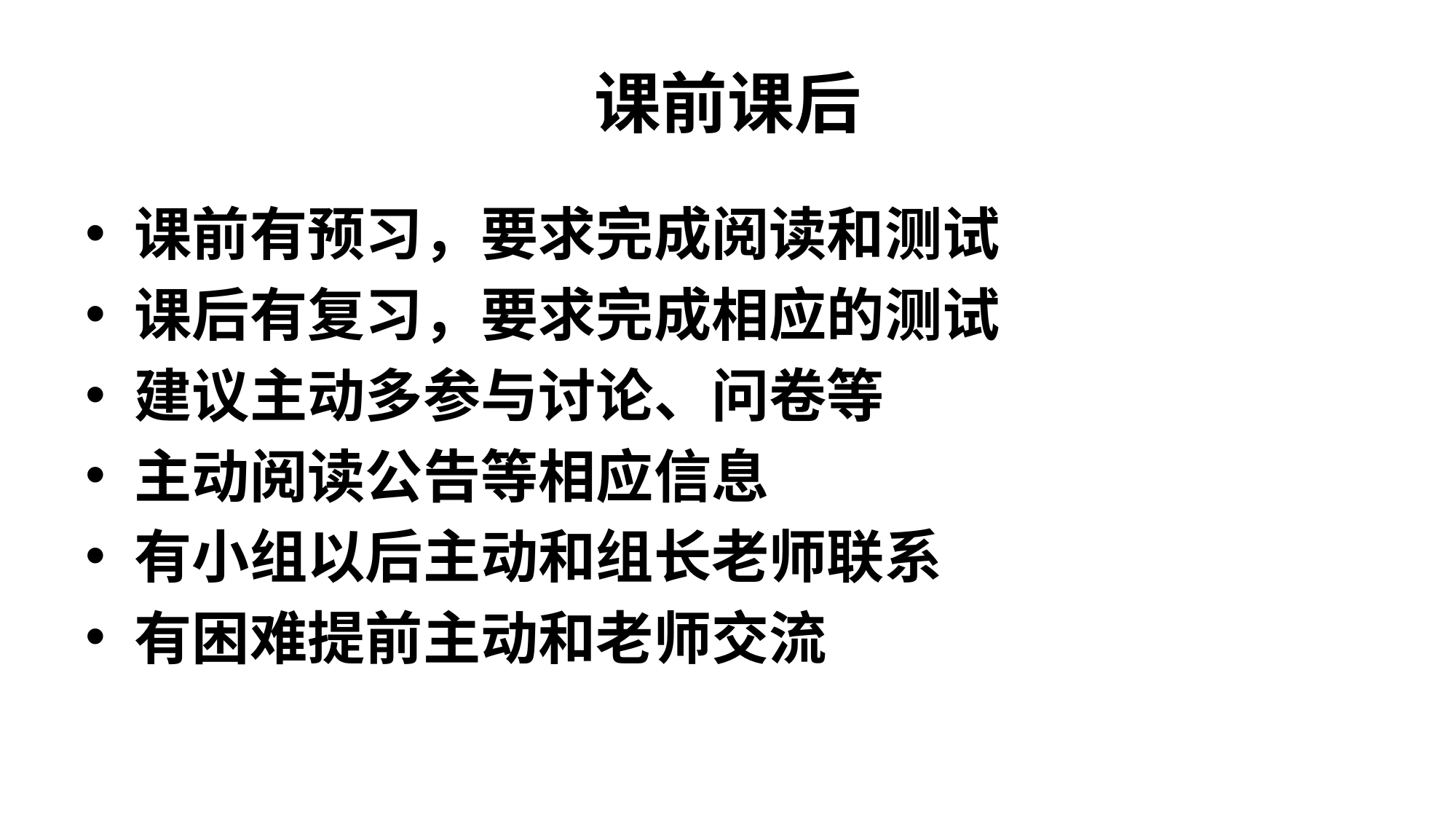

# 课前课后
课前有预习，要求完成阅读和测试
课后有复习，要求完成相应的测试
建议主动多参与讨论、问卷等
主动阅读公告等相应信息
有小组以后主动和组长老师联系
有困难提前主动和老师交流